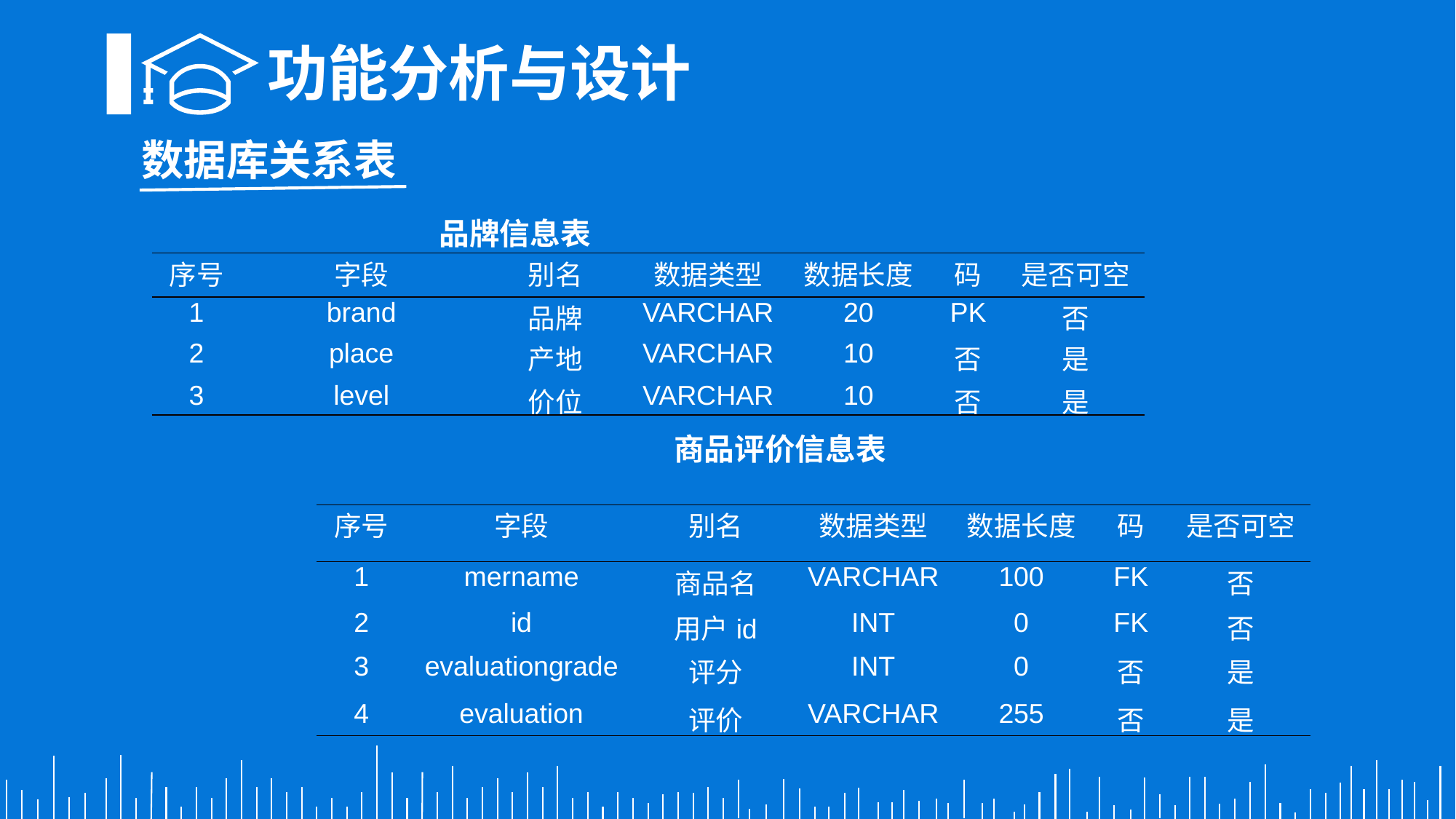

功能分析与设计

数据库关系表
品牌信息表
| 序号 | 字段 | 别名 | 数据类型 | 数据长度 | 码 | 是否可空 |
| --- | --- | --- | --- | --- | --- | --- |
| 1 | brand | 品牌 | VARCHAR | 20 | PK | 否 |
| 2 | place | 产地 | VARCHAR | 10 | 否 | 是 |
| 3 | level | 价位 | VARCHAR | 10 | 否 | 是 |
商品评价信息表
| 序号 | 字段 | 别名 | 数据类型 | 数据长度 | 码 | 是否可空 |
| --- | --- | --- | --- | --- | --- | --- |
| 1 | mername | 商品名 | VARCHAR | 100 | FK | 否 |
| 2 | id | 用户id | INT | 0 | FK | 否 |
| 3 | evaluationgrade | 评分 | INT | 0 | 否 | 是 |
| 4 | evaluation | 评价 | VARCHAR | 255 | 否 | 是 |